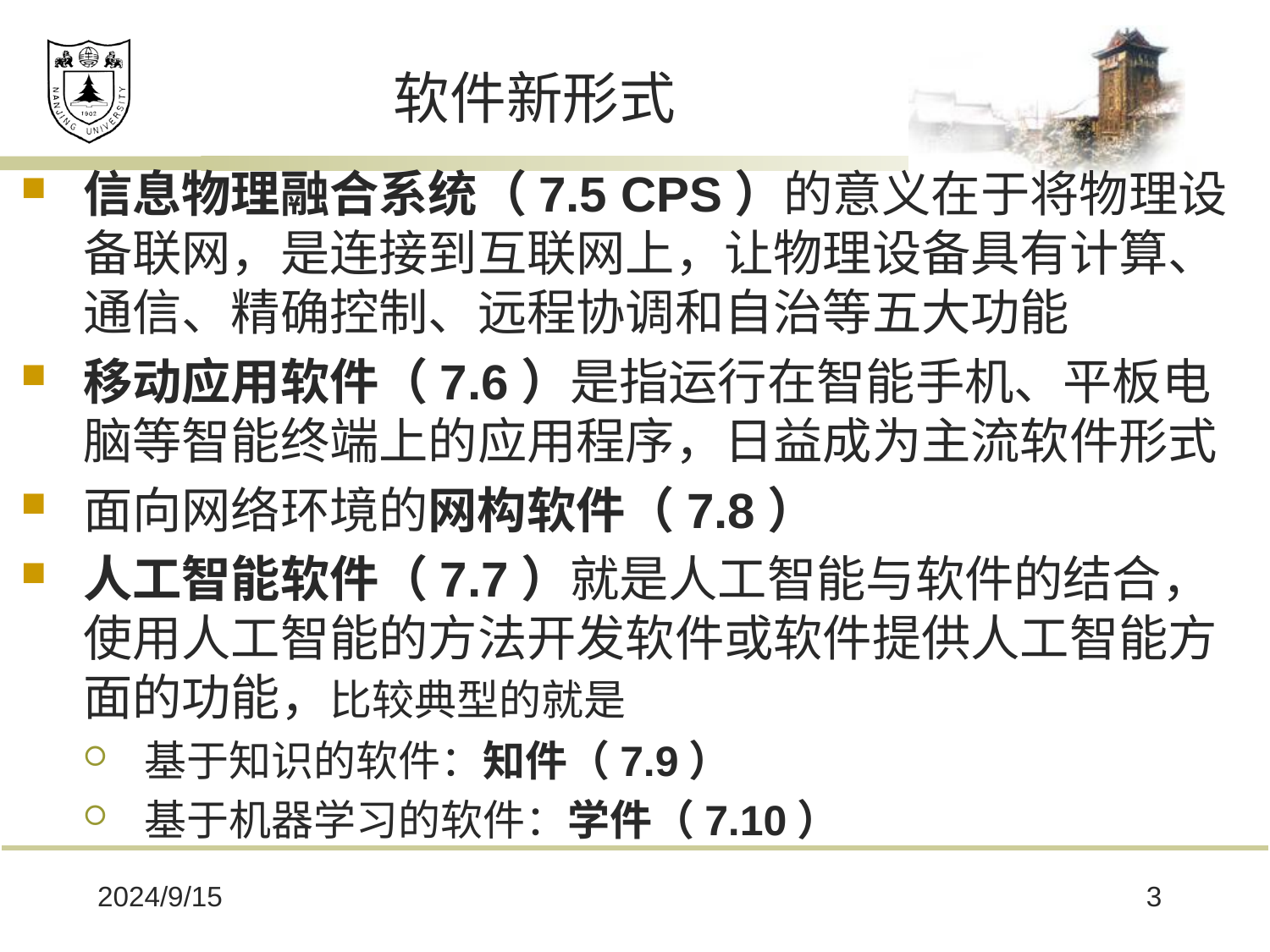

# 软件新形式
信息物理融合系统（7.5 CPS）的意义在于将物理设备联网，是连接到互联网上，让物理设备具有计算、通信、精确控制、远程协调和自治等五大功能
移动应用软件（7.6）是指运行在智能手机、平板电脑等智能终端上的应用程序，日益成为主流软件形式
面向网络环境的网构软件（7.8）
人工智能软件（7.7）就是人工智能与软件的结合，使用人工智能的方法开发软件或软件提供人工智能方面的功能，比较典型的就是
基于知识的软件：知件（7.9）
基于机器学习的软件：学件（7.10）
2024/9/15
3